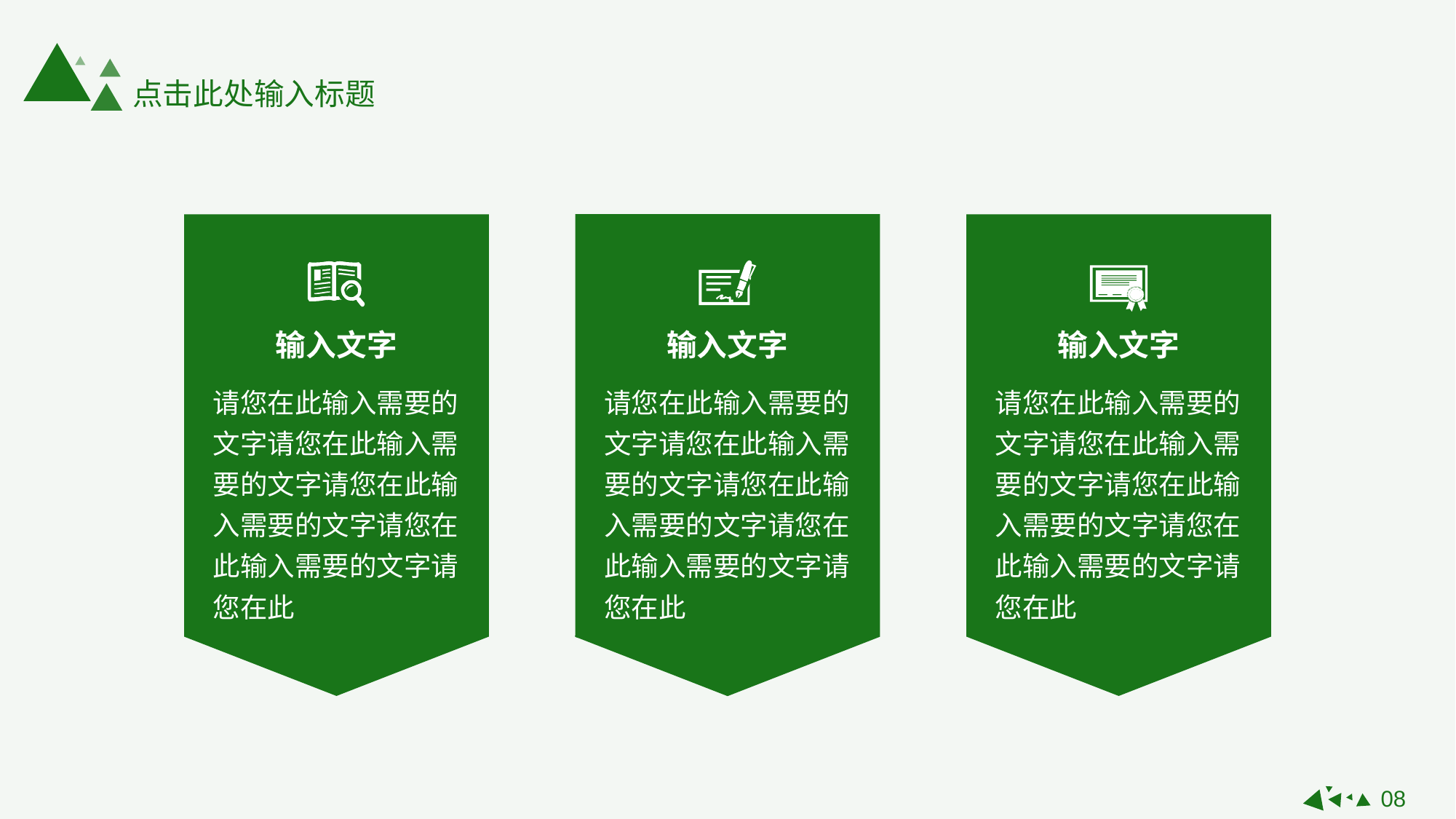

点击此处输入标题

输入文字
输入文字
输入文字
请您在此输入需要的文字请您在此输入需要的文字请您在此输入需要的文字请您在此输入需要的文字请您在此
请您在此输入需要的文字请您在此输入需要的文字请您在此输入需要的文字请您在此输入需要的文字请您在此
请您在此输入需要的文字请您在此输入需要的文字请您在此输入需要的文字请您在此输入需要的文字请您在此
08